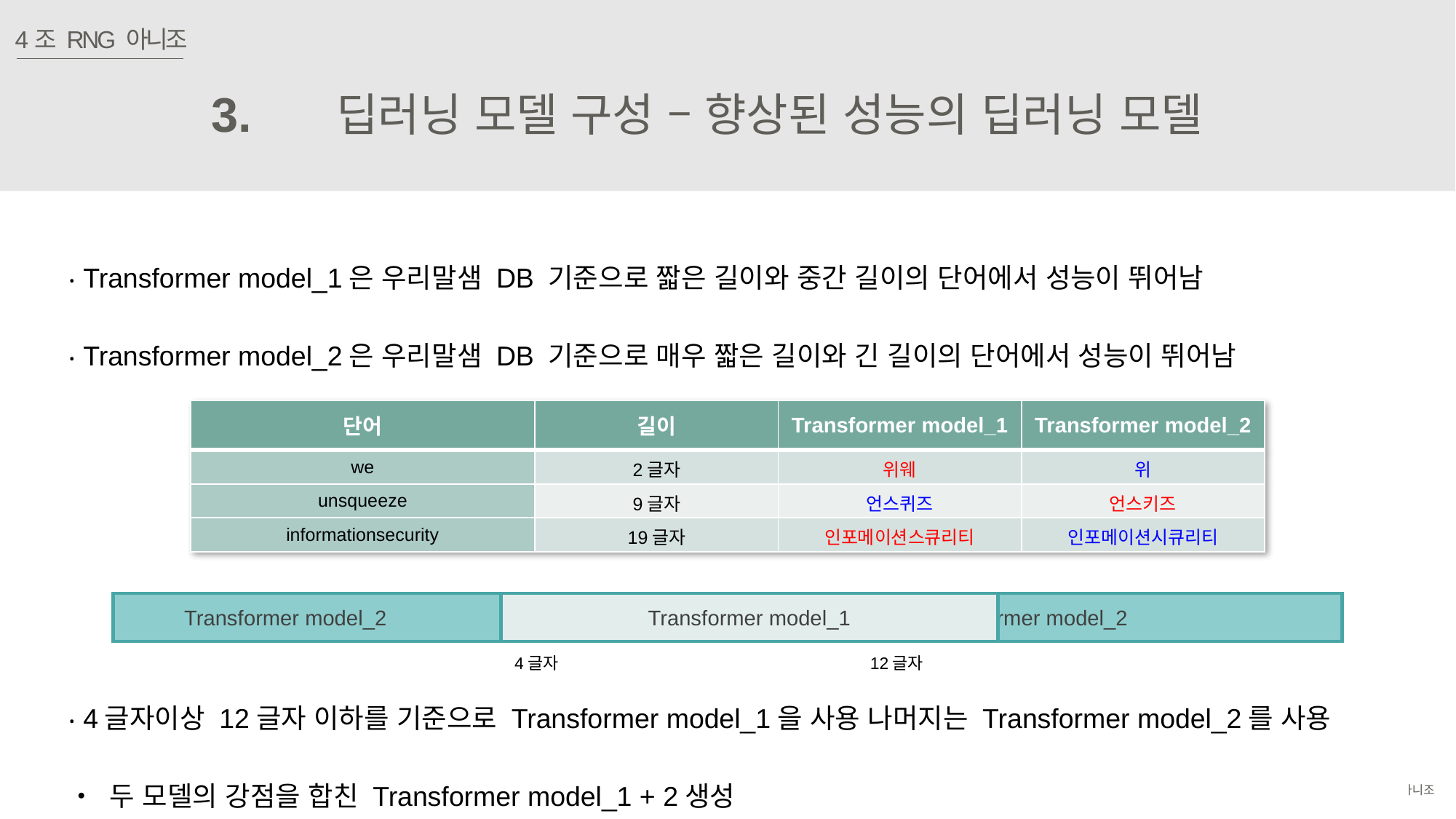

4조 RNG 아니조
3.
딥러닝 모델 구성 – 향상된 성능의 딥러닝 모델
‧ Transformer model_1은 우리말샘 DB 기준으로 짧은 길이와 중간 길이의 단어에서 성능이 뛰어남
‧ Transformer model_2은 우리말샘 DB 기준으로 매우 짧은 길이와 긴 길이의 단어에서 성능이 뛰어남

‧ 4글자이상 12글자 이하를 기준으로 Transformer model_1을 사용 나머지는 Transformer model_2를 사용
‧ 두 모델의 강점을 합친 Transformer model_1 + 2생성
| 단어 | 길이 | Transformer model\_1 | Transformer model\_2 |
| --- | --- | --- | --- |
| we | 2글자 | 위웨 | 위 |
| unsqueeze | 9글자 | 언스퀴즈 | 언스키즈 |
| informationsecurity | 19글자 | 인포메이션스큐리티 | 인포메이션시큐리티 |
          Transformer model_2                                                                                          Transformer model_2
Transformer model_1
4글자                                                                 12글자